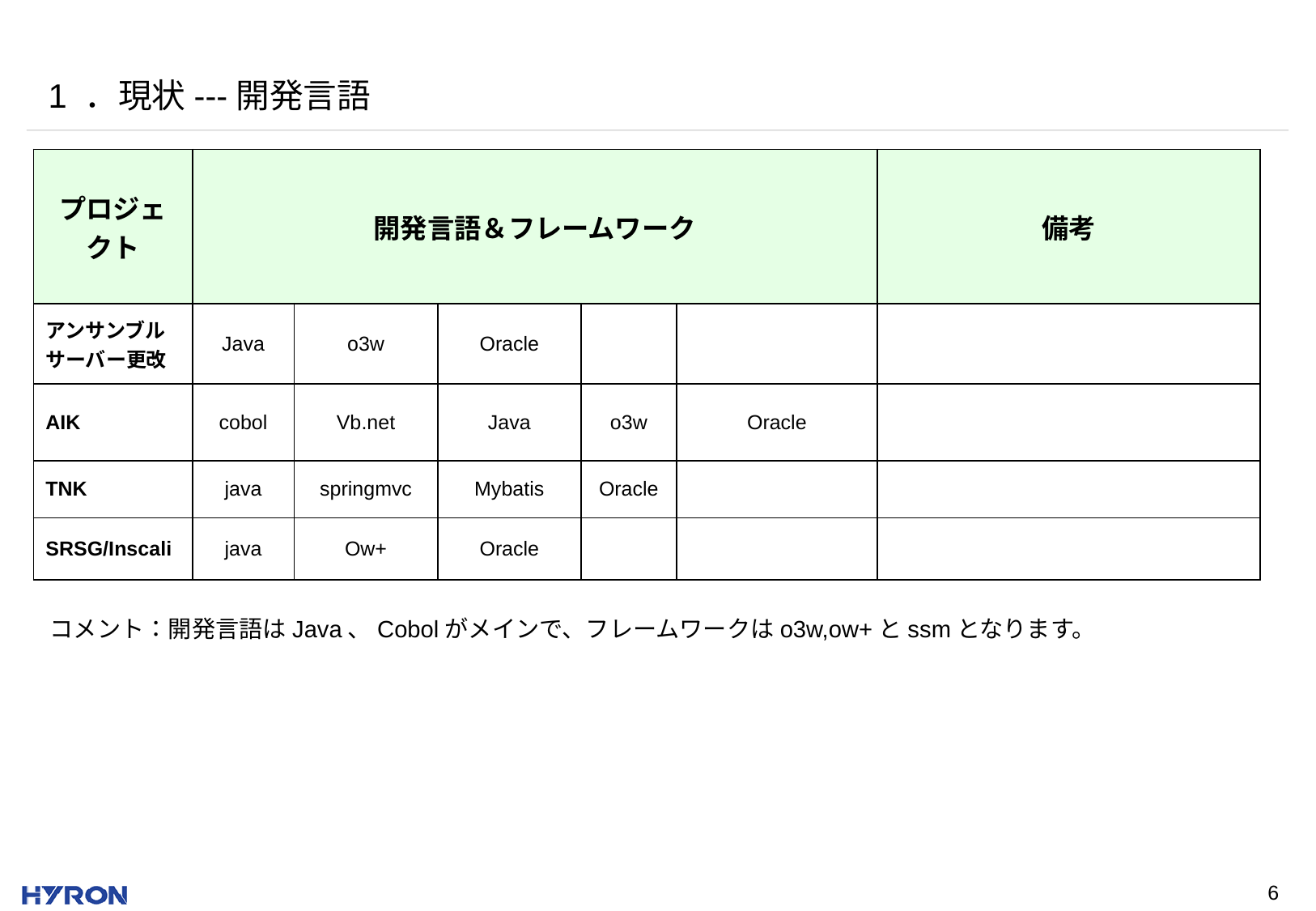

1 ．現状---開発言語
| プロジェクト | 開発言語＆フレームワーク |  |  |  |  | 備考 |
| --- | --- | --- | --- | --- | --- | --- |
| アンサンブル サーバー更改 | Java | o3w | Oracle |  |  |  |
| AIK | cobol | Vb.net | Java | o3w | Oracle |  |
| TNK | java | springmvc | Mybatis | Oracle |  |  |
| SRSG/Inscali | java | Ow+ | Oracle |  |  |  |
コメント：開発言語はJava、Cobolがメインで、フレームワークはo3w,ow+とssmとなります。